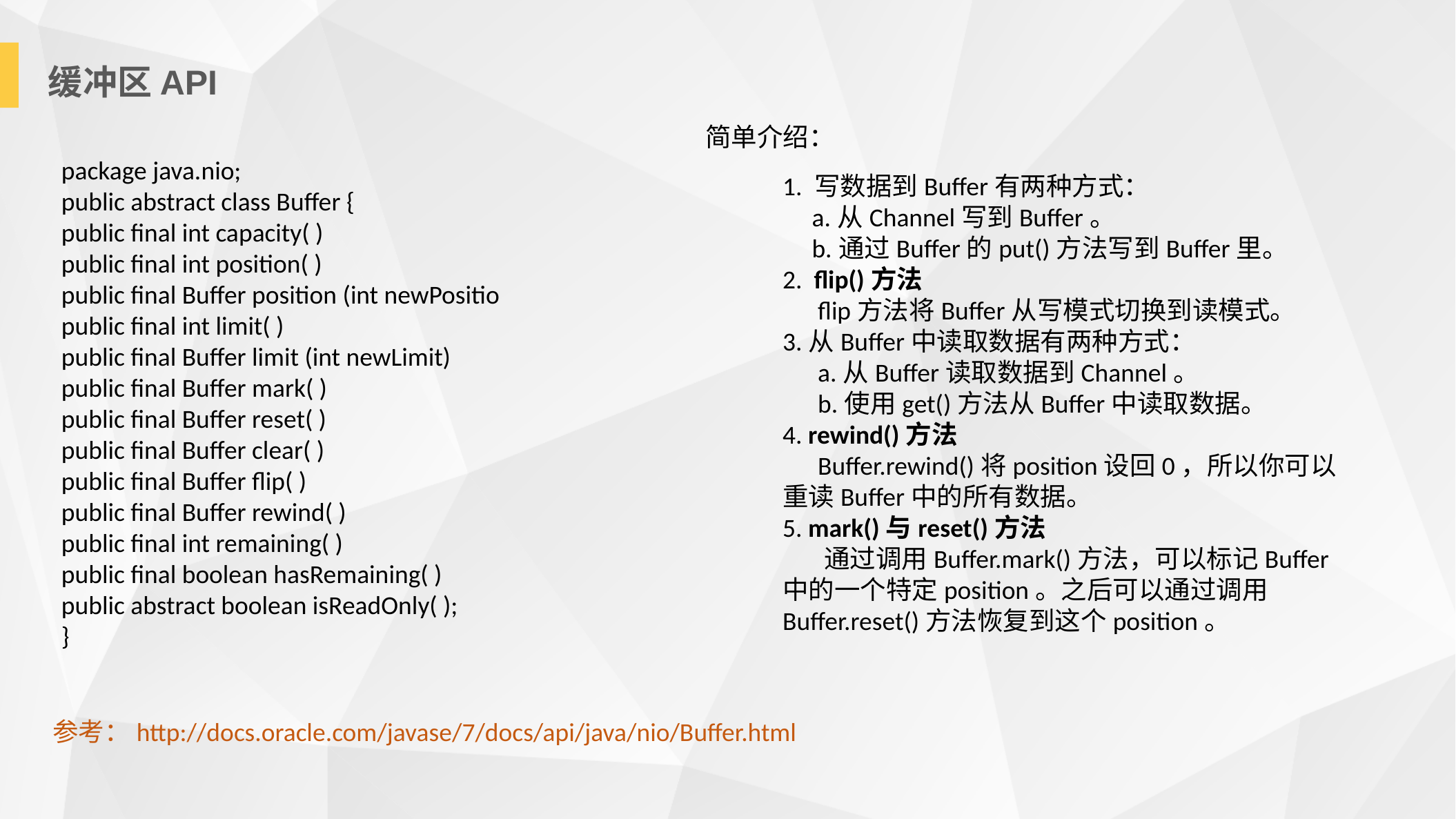

缓冲区API
简单介绍：
package java.nio;
public abstract class Buffer {
public final int capacity( )
public final int position( )
public final Buffer position (int newPositio
public final int limit( )
public final Buffer limit (int newLimit)
public final Buffer mark( )
public final Buffer reset( )
public final Buffer clear( )
public final Buffer flip( )
public final Buffer rewind( )
public final int remaining( )
public final boolean hasRemaining( )
public abstract boolean isReadOnly( );
}
1. 写数据到Buffer有两种方式：
     a.从Channel写到Buffer。
     b.通过Buffer的put()方法写到Buffer里。
2.  flip()方法
      flip方法将Buffer从写模式切换到读模式。
3.从Buffer中读取数据有两种方式：
      a.从Buffer读取数据到Channel。
      b.使用get()方法从Buffer中读取数据。
4. rewind()方法
      Buffer.rewind()将position设回0，所以你可以重读Buffer中的所有数据。
5. mark()与reset()方法
      通过调用Buffer.mark()方法，可以标记Buffer中的一个特定position。之后可以通过调用Buffer.reset()方法恢复到这个position。
参考：http://docs.oracle.com/javase/7/docs/api/java/nio/Buffer.html